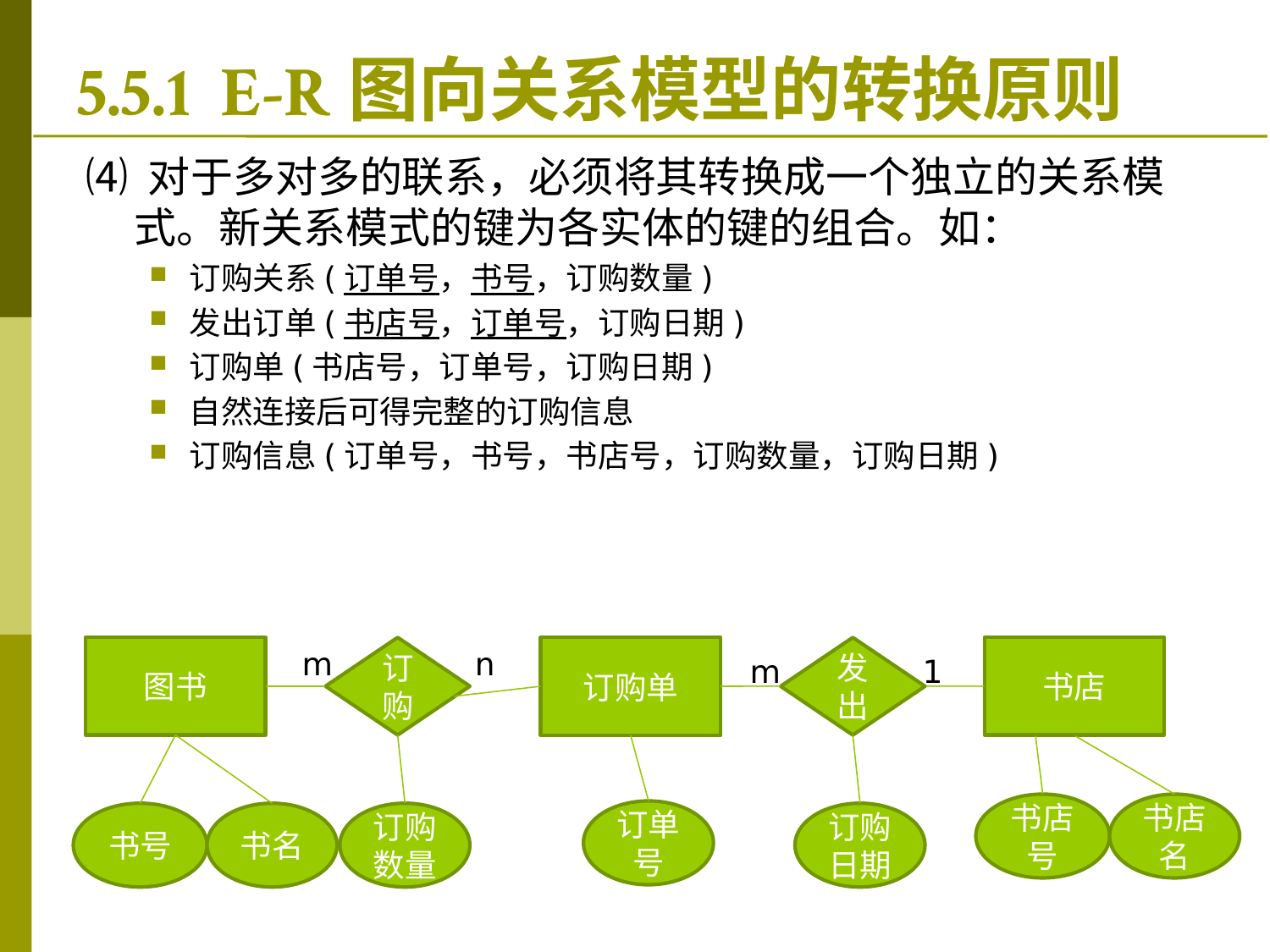

5.5.1  E-R图向关系模型的转换原则
⑷ 对于多对多的联系，必须将其转换成一个独立的关系模式。新关系模式的键为各实体的键的组合。如：
订购关系(订单号，书号，订购数量)
发出订单(书店号，订单号，订购日期)
订购单(书店号，订单号，订购日期)
自然连接后可得完整的订购信息
订购信息(订单号，书号，书店号，订购数量，订购日期)

订购
图书
书店
m              n
发出
订购单
m              1
书店号
书店名
订单号
书号
书名
订购数量
订购日期